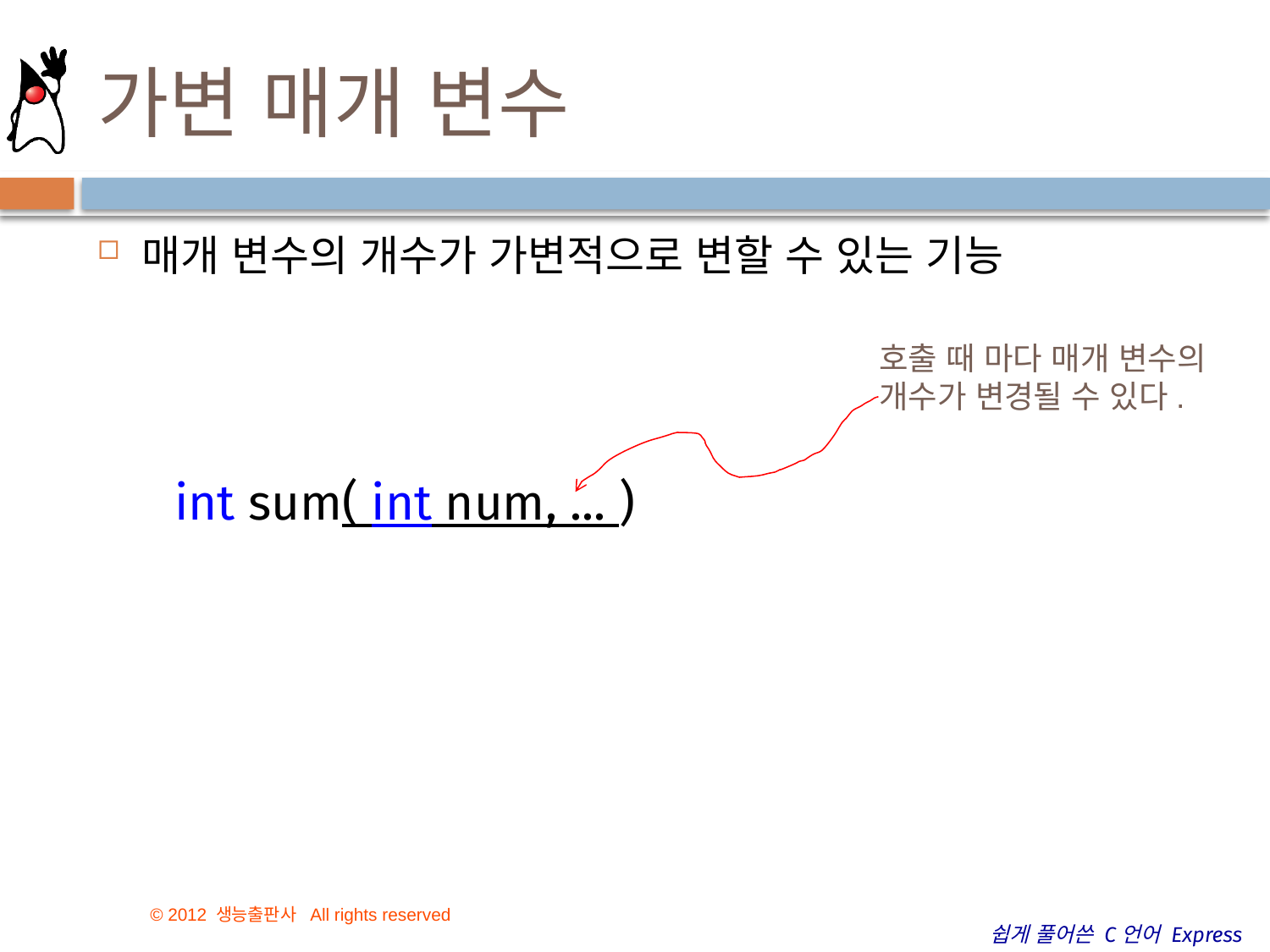

# 가변 매개 변수
매개 변수의 개수가 가변적으로 변할 수 있는 기능
호출 때 마다 매개 변수의 개수가 변경될 수 있다.

int sum( int num, ... )